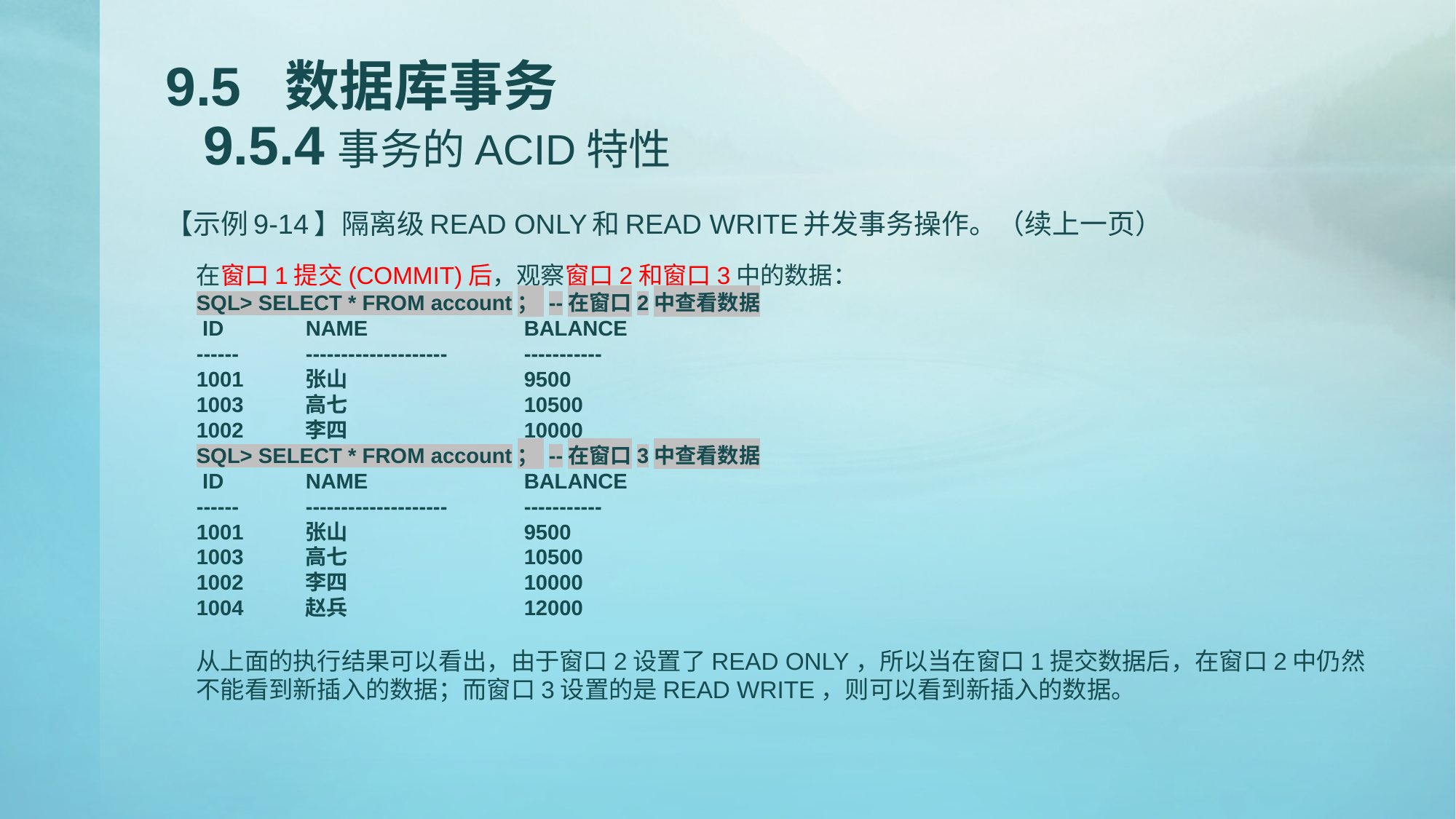

# 9.5  数据库事务 9.5.4事务的ACID特性
【示例9-14】隔离级READ ONLY和READ WRITE并发事务操作。（续上一页）
在窗口1提交(COMMIT)后，观察窗口2和窗口3中的数据：
SQL> SELECT * FROM account； --在窗口2中查看数据
 ID	NAME		BALANCE
------	--------------------	-----------
1001	张山		9500
1003	高七		10500
1002	李四		10000
SQL> SELECT * FROM account； --在窗口3中查看数据
 ID	NAME		BALANCE
------	--------------------	-----------
1001	张山		9500
1003	高七		10500
1002	李四		10000
1004	赵兵		12000

从上面的执行结果可以看出，由于窗口2设置了READ ONLY，所以当在窗口1提交数据后，在窗口2中仍然不能看到新插入的数据；而窗口3设置的是READ WRITE，则可以看到新插入的数据。